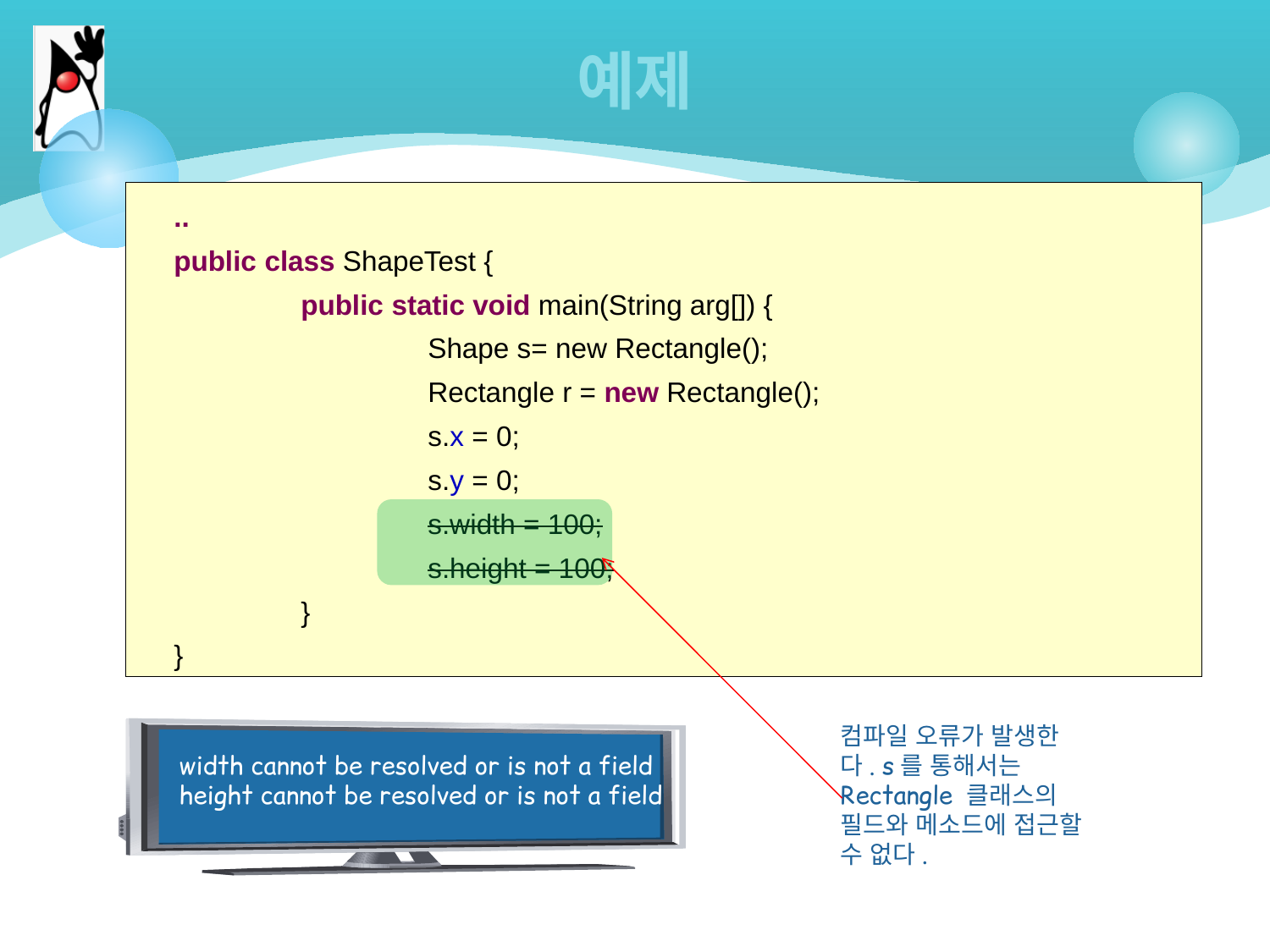

# 예제
..
public class ShapeTest {
	public static void main(String arg[]) {
		Shape s= new Rectangle();
		Rectangle r = new Rectangle();
		s.x = 0;
		s.y = 0;
		s.width = 100;
		s.height = 100;
	}
}

컴파일 오류가 발생한다. s를 통해서는 Rectangle 클래스의 필드와 메소드에 접근할 수 없다.

1부터 10까지의 정수의 합 = 55

width cannot be resolved or is not a field
height cannot be resolved or is not a field